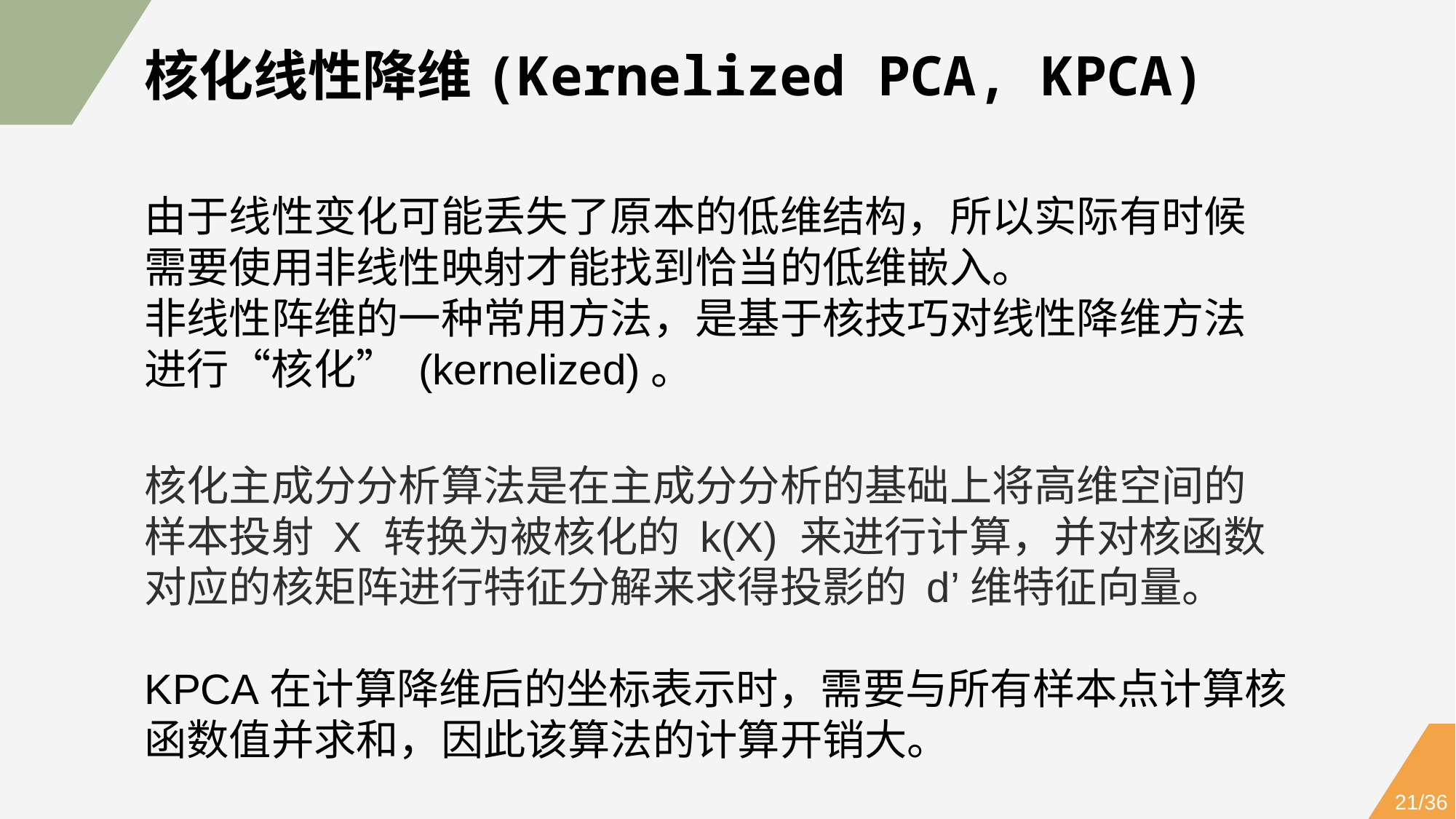

核化线性降维(Kernelized PCA, KPCA)
由于线性变化可能丢失了原本的低维结构，所以实际有时候需要使用非线性映射才能找到恰当的低维嵌入。
非线性阵维的一种常用方法，是基于核技巧对线性降维方法进行“核化” (kernelized)。
核化主成分分析算法是在主成分分析的基础上将高维空间的样本投射 X 转换为被核化的 k(X) 来进行计算，并对核函数对应的核矩阵进行特征分解来求得投影的 d’维特征向量。

KPCA在计算降维后的坐标表示时，需要与所有样本点计算核函数值并求和，因此该算法的计算开销大。